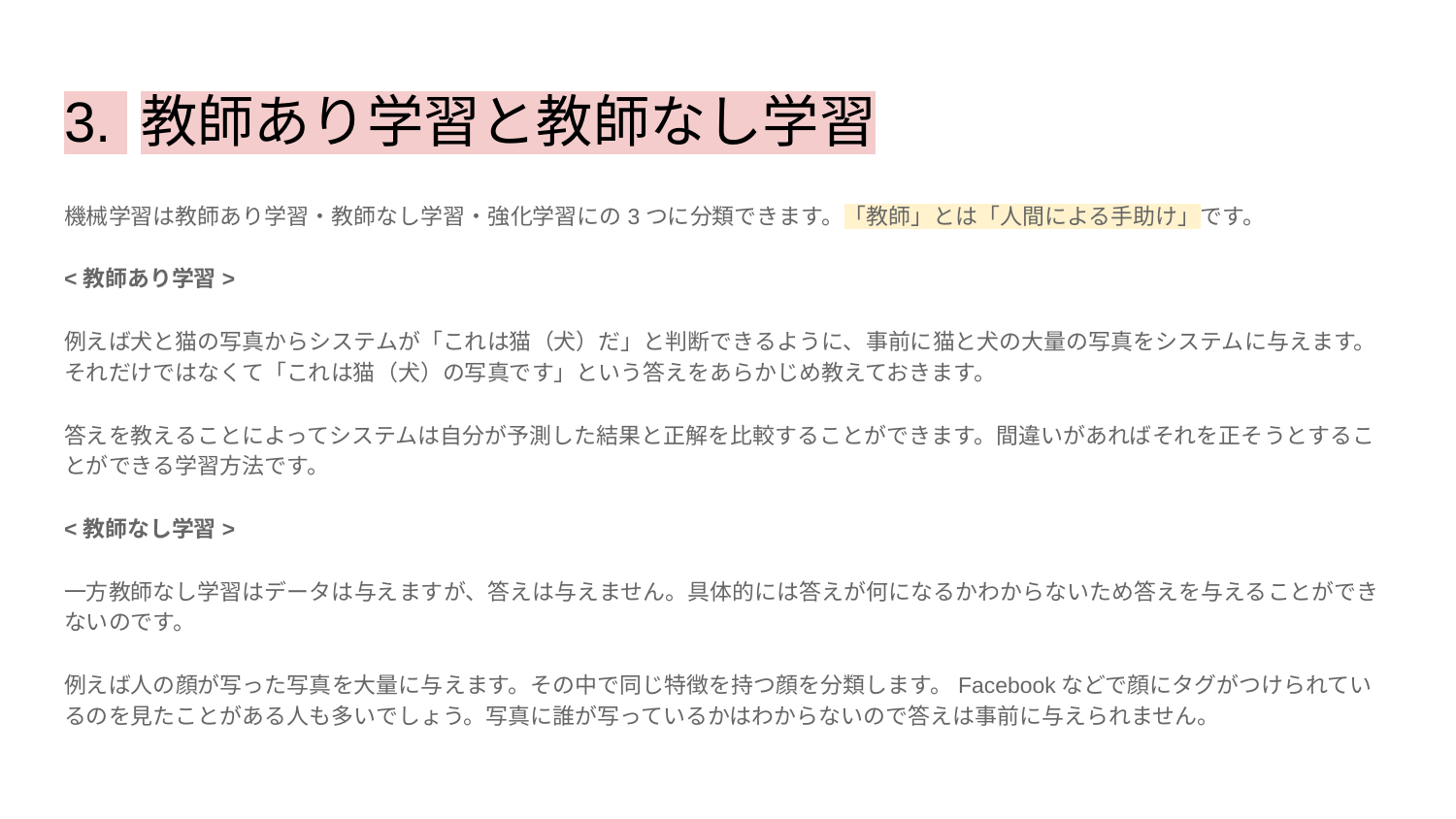

# 3. 教師あり学習と教師なし学習
機械学習は教師あり学習・教師なし学習・強化学習にの3つに分類できます。「教師」とは「人間による手助け」です。
<教師あり学習>
例えば犬と猫の写真からシステムが「これは猫（犬）だ」と判断できるように、事前に猫と犬の大量の写真をシステムに与えます。それだけではなくて「これは猫（犬）の写真です」という答えをあらかじめ教えておきます。
答えを教えることによってシステムは自分が予測した結果と正解を比較することができます。間違いがあればそれを正そうとすることができる学習方法です。
<教師なし学習>
一方教師なし学習はデータは与えますが、答えは与えません。具体的には答えが何になるかわからないため答えを与えることができないのです。
例えば人の顔が写った写真を大量に与えます。その中で同じ特徴を持つ顔を分類します。Facebookなどで顔にタグがつけられているのを見たことがある人も多いでしょう。写真に誰が写っているかはわからないので答えは事前に与えられません。